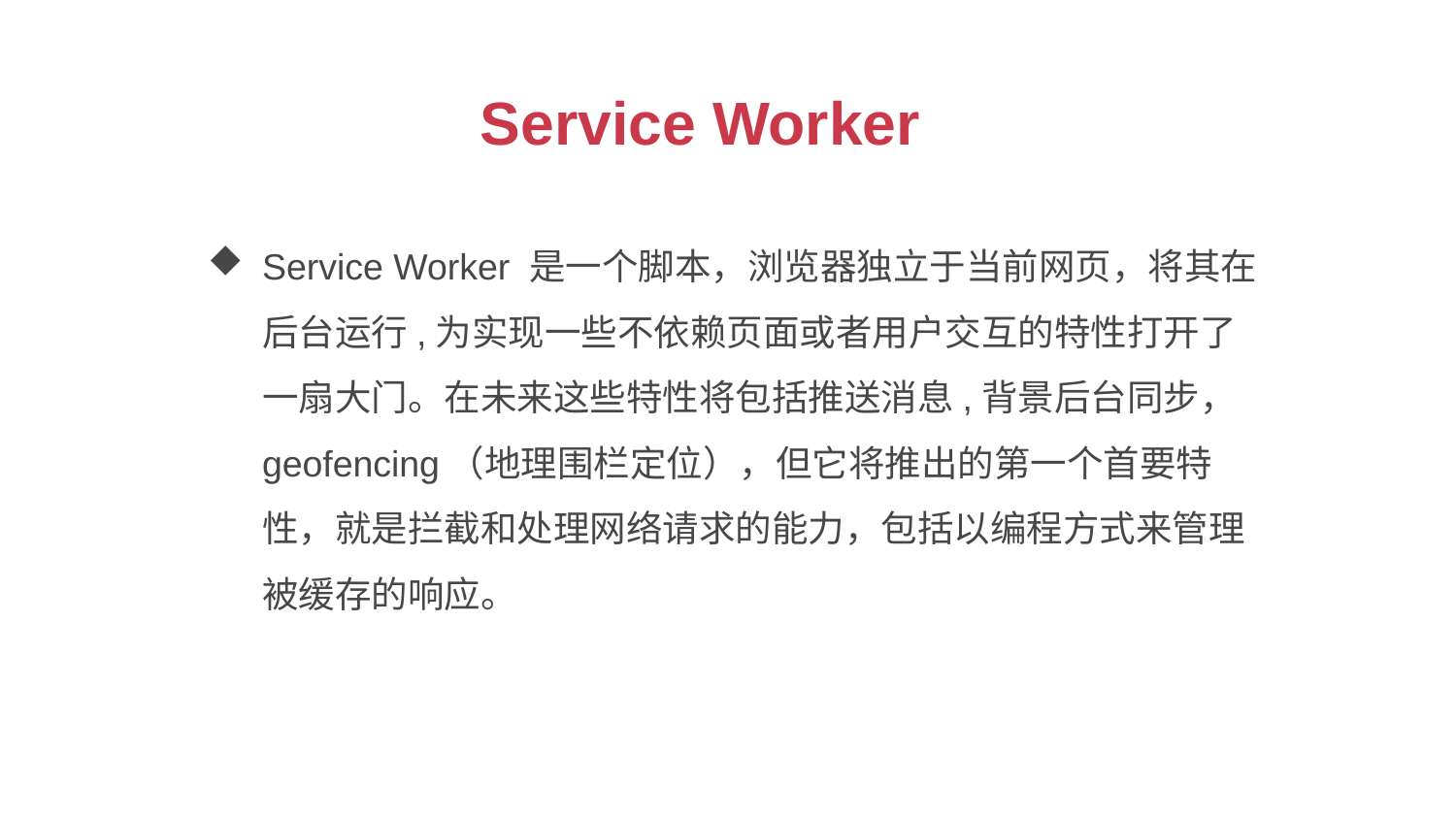

Service Worker
Service Worker 是一个脚本，浏览器独立于当前网页，将其在后台运行,为实现一些不依赖页面或者用户交互的特性打开了一扇大门。在未来这些特性将包括推送消息,背景后台同步， geofencing（地理围栏定位），但它将推出的第一个首要特性，就是拦截和处理网络请求的能力，包括以编程方式来管理被缓存的响应。